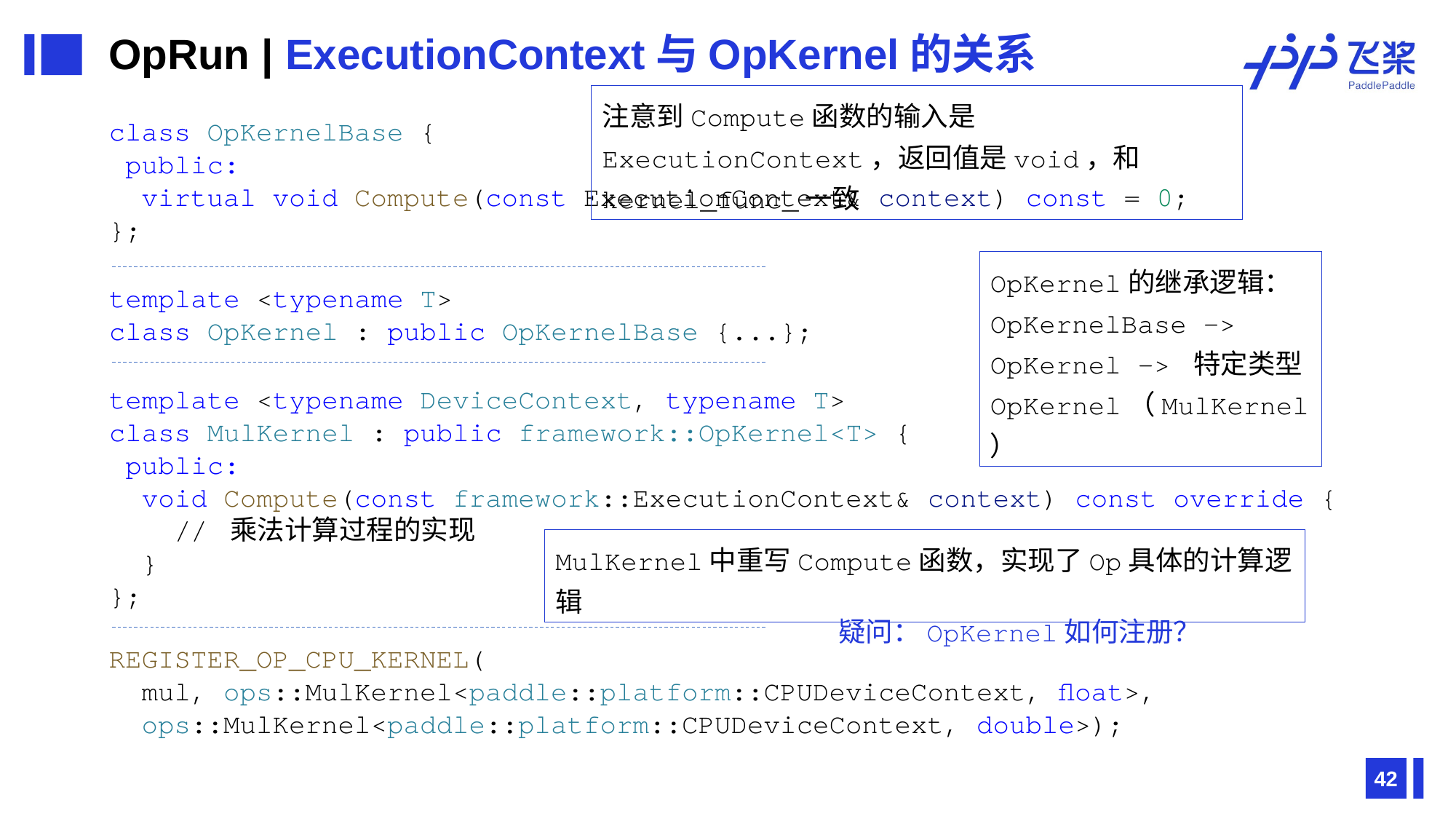

OpRun | ExecutionContext与OpKernel的关系
注意到Compute函数的输入是ExecutionContext，返回值是void，和kernel_func_一致
class OpKernelBase {
 public:
  virtual void Compute(const ExecutionContext& context) const = 0;
};
OpKernel的继承逻辑：
OpKernelBase -> OpKernel -> 特定类型OpKernel（MulKernel）
template <typename T>
class OpKernel : public OpKernelBase {...};
template <typename DeviceContext, typename T>
class MulKernel : public framework::OpKernel<T> {
 public:
  void Compute(const framework::ExecutionContext& context) const override {
    // 乘法计算过程的实现
  }
};
MulKernel中重写Compute函数，实现了Op具体的计算逻辑
疑问：OpKernel如何注册？
REGISTER_OP_CPU_KERNEL(
  mul, ops::MulKernel<paddle::platform::CPUDeviceContext, float>,
  ops::MulKernel<paddle::platform::CPUDeviceContext, double>);
42